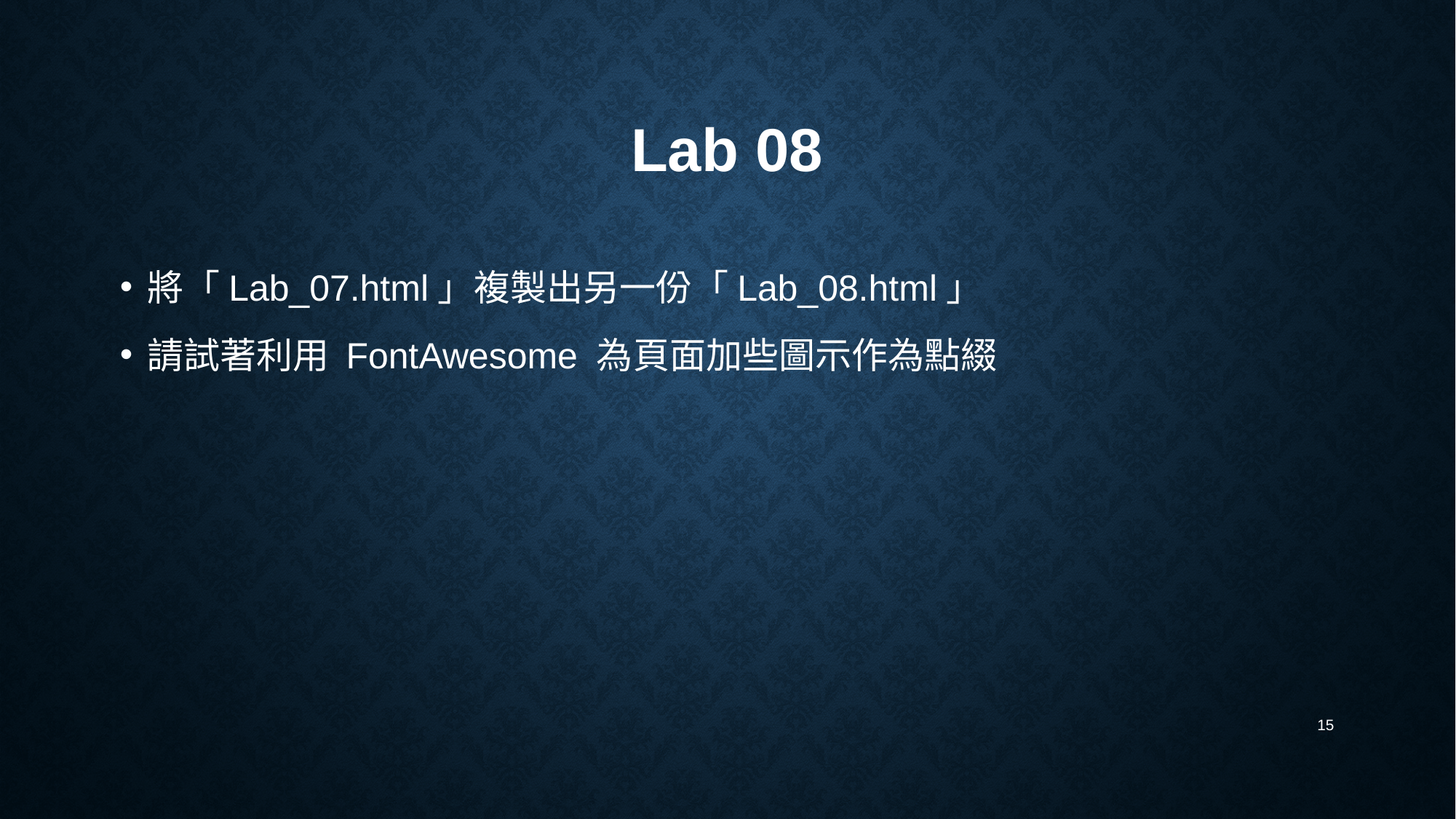

# Lab 08
將「Lab_07.html」複製出另一份「Lab_08.html」
請試著利用 FontAwesome 為頁面加些圖示作為點綴
15